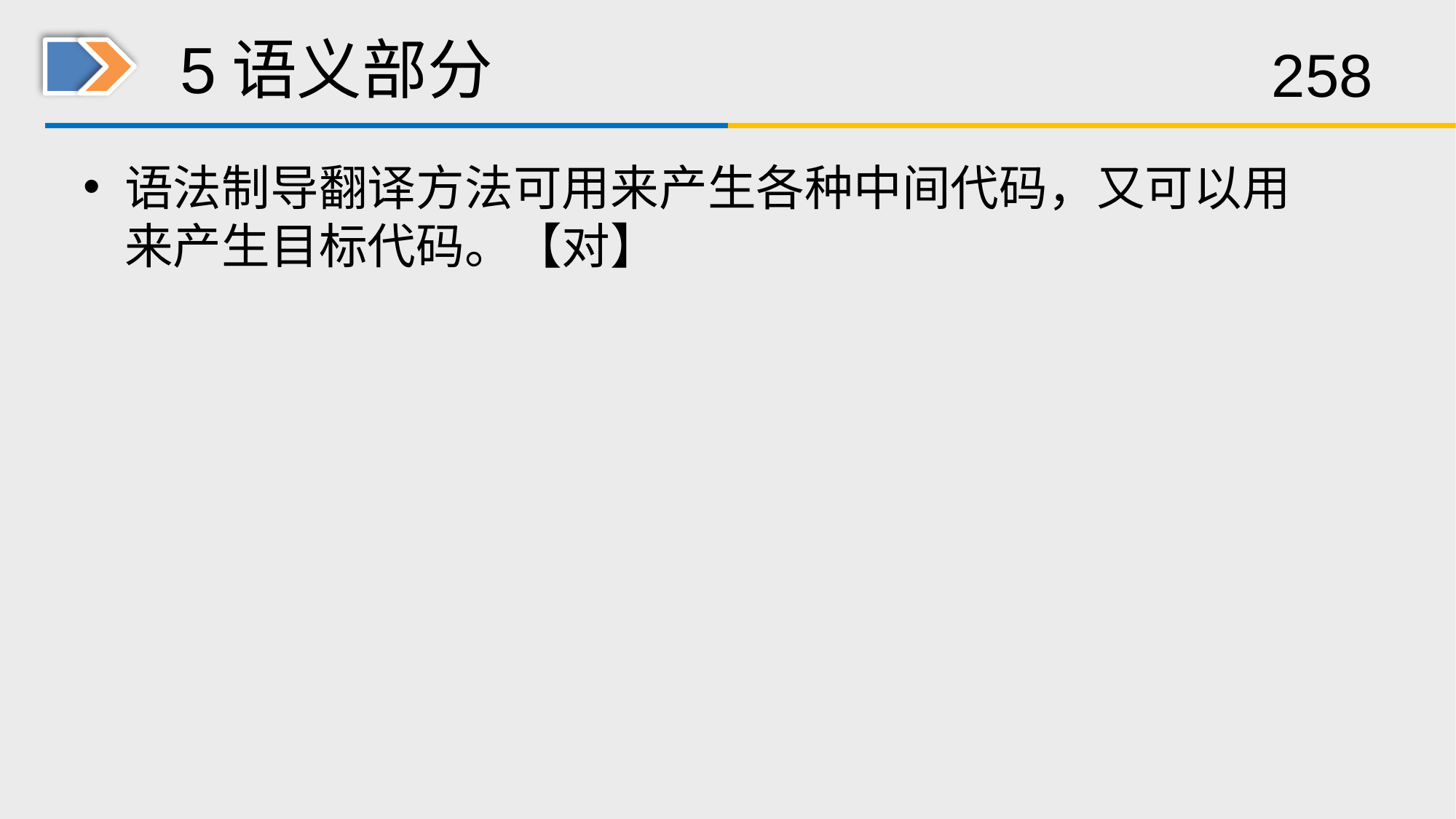

# 5语义部分
258
语法制导翻译方法可用来产生各种中间代码，又可以用来产生目标代码。【对】